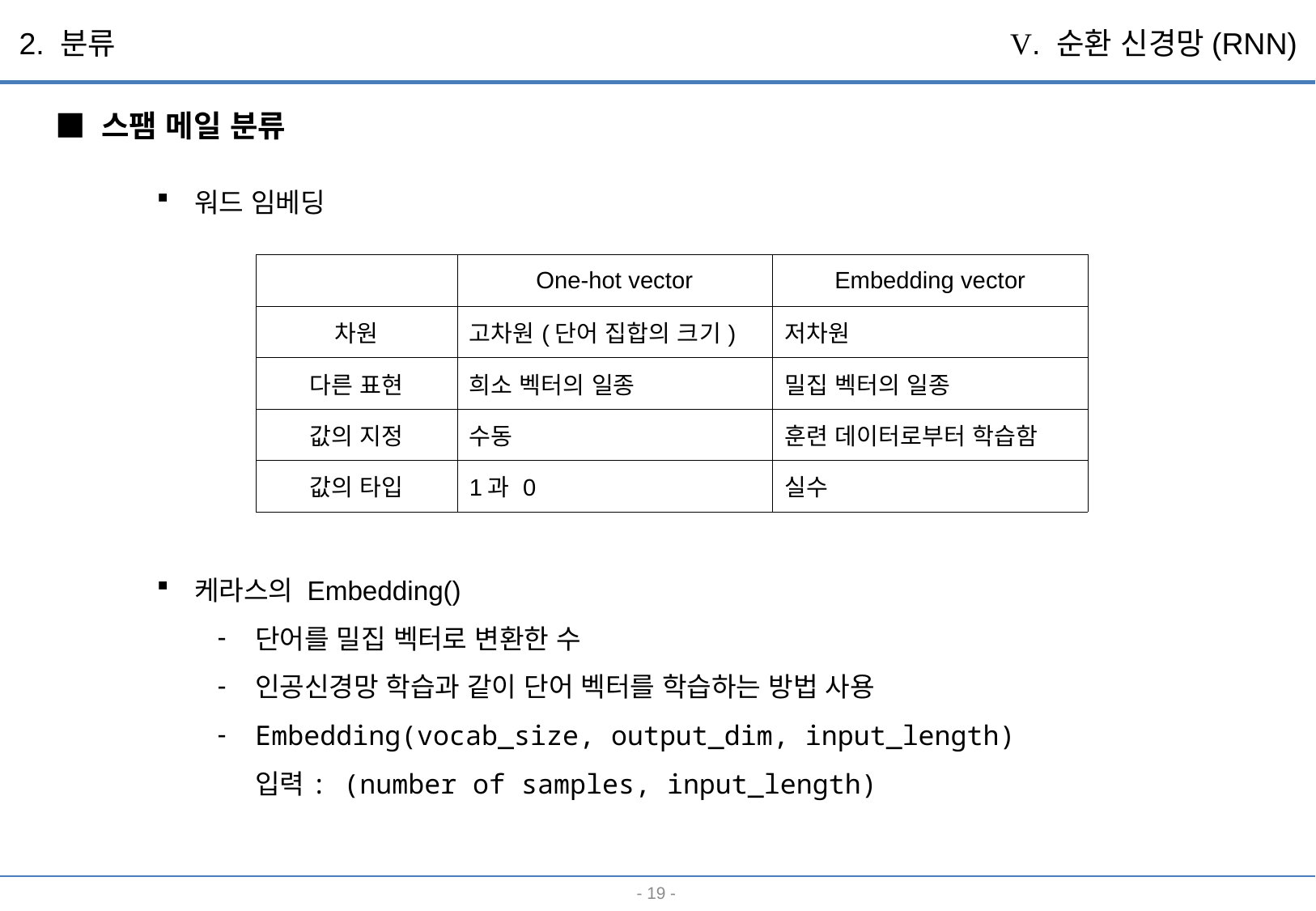

2. 분류
V. 순환 신경망(RNN)

■ 스팸 메일 분류
워드 임베딩

케라스의 Embedding()
단어를 밀집 벡터로 변환한 수
인공신경망 학습과 같이 단어 벡터를 학습하는 방법 사용
Embedding(vocab_size, output_dim, input_length)
입력: (number of samples, input_length)
|  | One-hot vector | Embedding vector |
| --- | --- | --- |
| 차원 | 고차원(단어 집합의 크기) | 저차원 |
| 다른 표현 | 희소 벡터의 일종 | 밀집 벡터의 일종 |
| 값의 지정 | 수동 | 훈련 데이터로부터 학습함 |
| 값의 타입 | 1과 0 | 실수 |
- 19 -